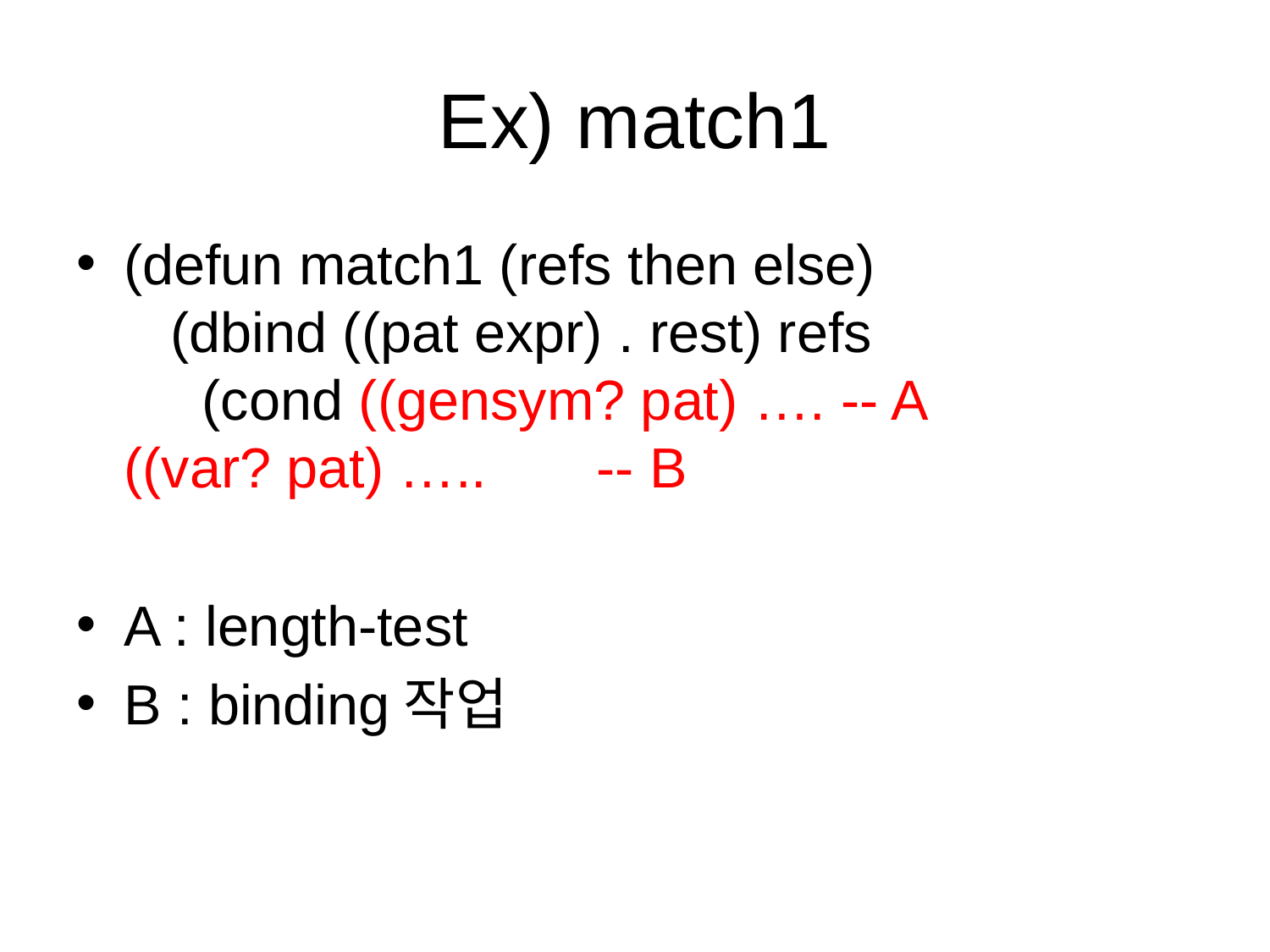

# Ex) match1
(defun match1 (refs then else)
   (dbind ((pat expr) . rest) refs
     (cond ((gensym? pat) …. -- A             ((var? pat) …..       -- B

A : length-test
B : binding작업